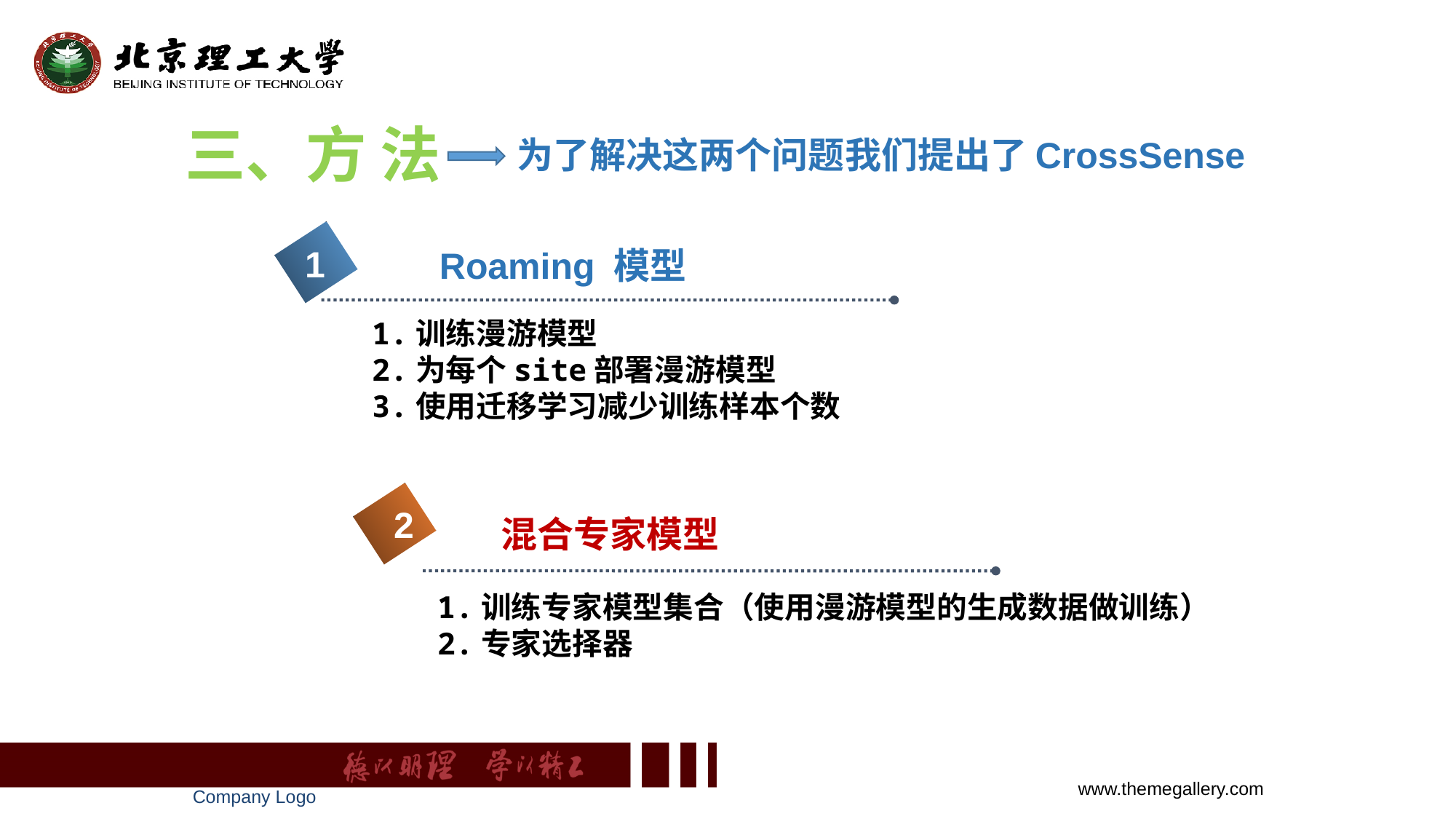

三、方 法
为了解决这两个问题我们提出了CrossSense

1
Roaming 模型

1.训练漫游模型
2.为每个site部署漫游模型
3.使用迁移学习减少训练样本个数

2
混合专家模型

1.训练专家模型集合（使用漫游模型的生成数据做训练）
2.专家选择器
Company Logo
www.themegallery.com